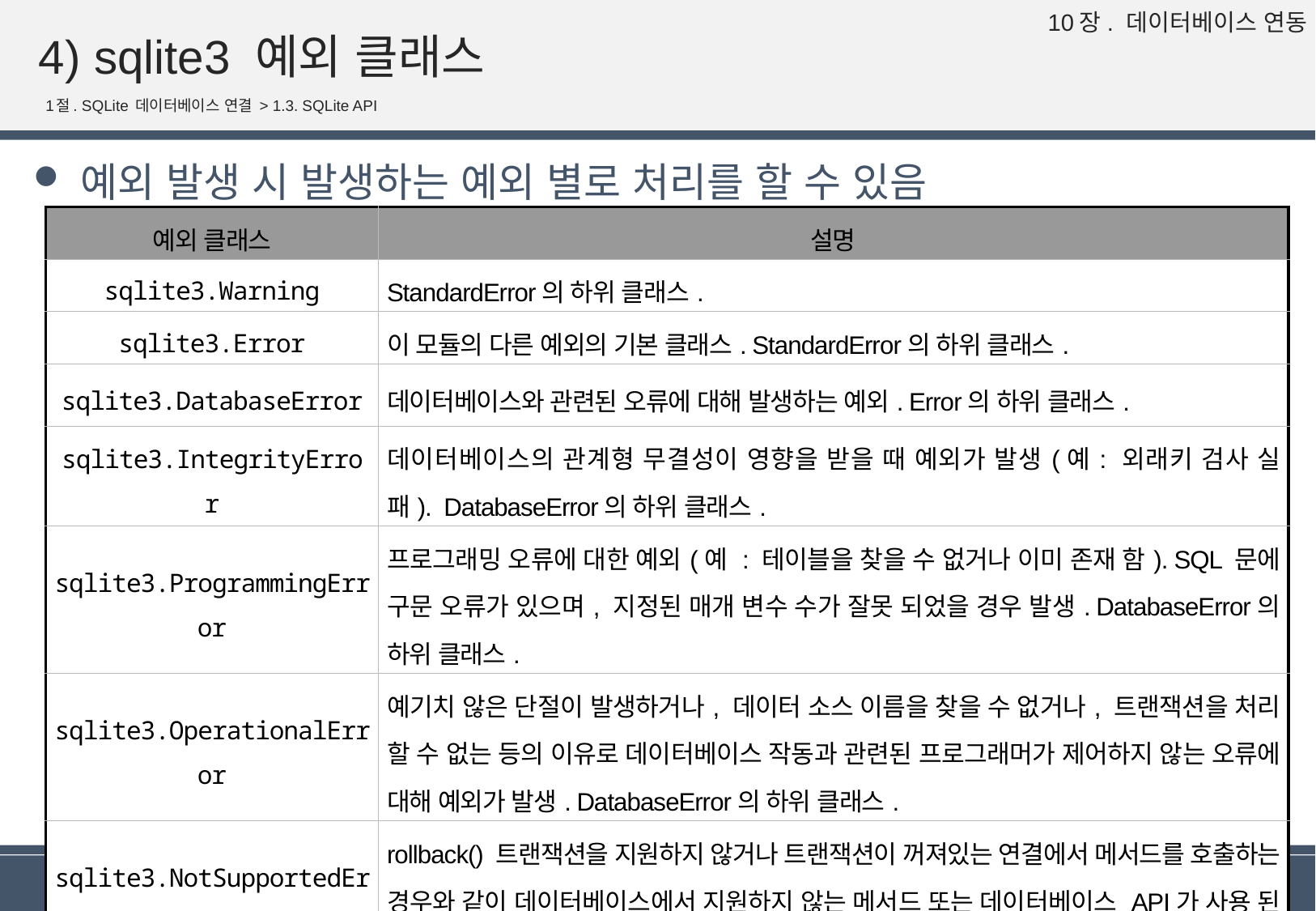

# 4) sqlite3 예외 클래스
1절. SQLite 데이터베이스 연결 > 1.3. SQLite API
예외 발생 시 발생하는 예외 별로 처리를 할 수 있음
| 예외 클래스 | 설명 |
| --- | --- |
| sqlite3.Warning | StandardError의 하위 클래스. |
| sqlite3.Error | 이 모듈의 다른 예외의 기본 클래스. StandardError의 하위 클래스. |
| sqlite3.DatabaseError | 데이터베이스와 관련된 오류에 대해 발생하는 예외. Error의 하위 클래스. |
| sqlite3.IntegrityError | 데이터베이스의 관계형 무결성이 영향을 받을 때 예외가 발생(예: 외래키 검사 실패).  DatabaseError의 하위 클래스. |
| sqlite3.ProgrammingError | 프로그래밍 오류에 대한 예외(예 : 테이블을 찾을 수 없거나 이미 존재 함). SQL 문에 구문 오류가 있으며, 지정된 매개 변수 수가 잘못 되었을 경우 발생. DatabaseError의 하위 클래스. |
| sqlite3.OperationalError | 예기치 않은 단절이 발생하거나, 데이터 소스 이름을 찾을 수 없거나, 트랜잭션을 처리 할 수 없는 등의 이유로 데이터베이스 작동과 관련된 프로그래머가 제어하지 않는 오류에 대해 예외가 발생. DatabaseError의 하위 클래스. |
| sqlite3.NotSupportedError | rollback() 트랜잭션을 지원하지 않거나 트랜잭션이 꺼져있는 연결에서 메서드를 호출하는 경우와 같이 데이터베이스에서 지원하지 않는 메서드 또는 데이터베이스 API가 사용 된 경우 예외가 발생. DatabaseError의 하위 클래스. |
10